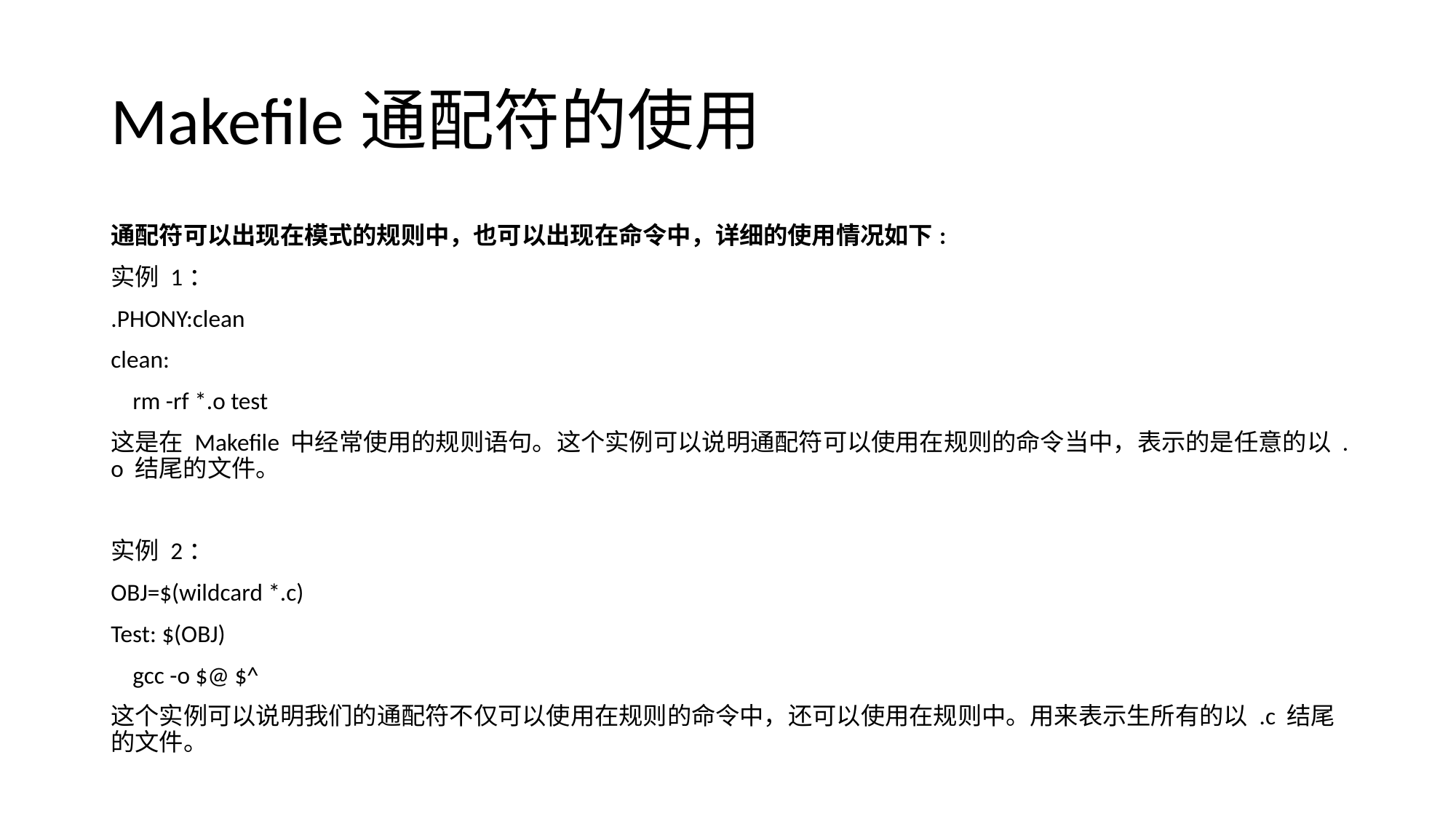

# Makefile通配符的使用
通配符可以出现在模式的规则中，也可以出现在命令中，详细的使用情况如下:
实例 1：
.PHONY:clean
clean:
    rm -rf *.o test
这是在 Makefile 中经常使用的规则语句。这个实例可以说明通配符可以使用在规则的命令当中，表示的是任意的以 .o 结尾的文件。

实例 2：
OBJ=$(wildcard *.c)
Test: $(OBJ)
    gcc -o $@ $^
这个实例可以说明我们的通配符不仅可以使用在规则的命令中，还可以使用在规则中。用来表示生所有的以 .c 结尾的文件。